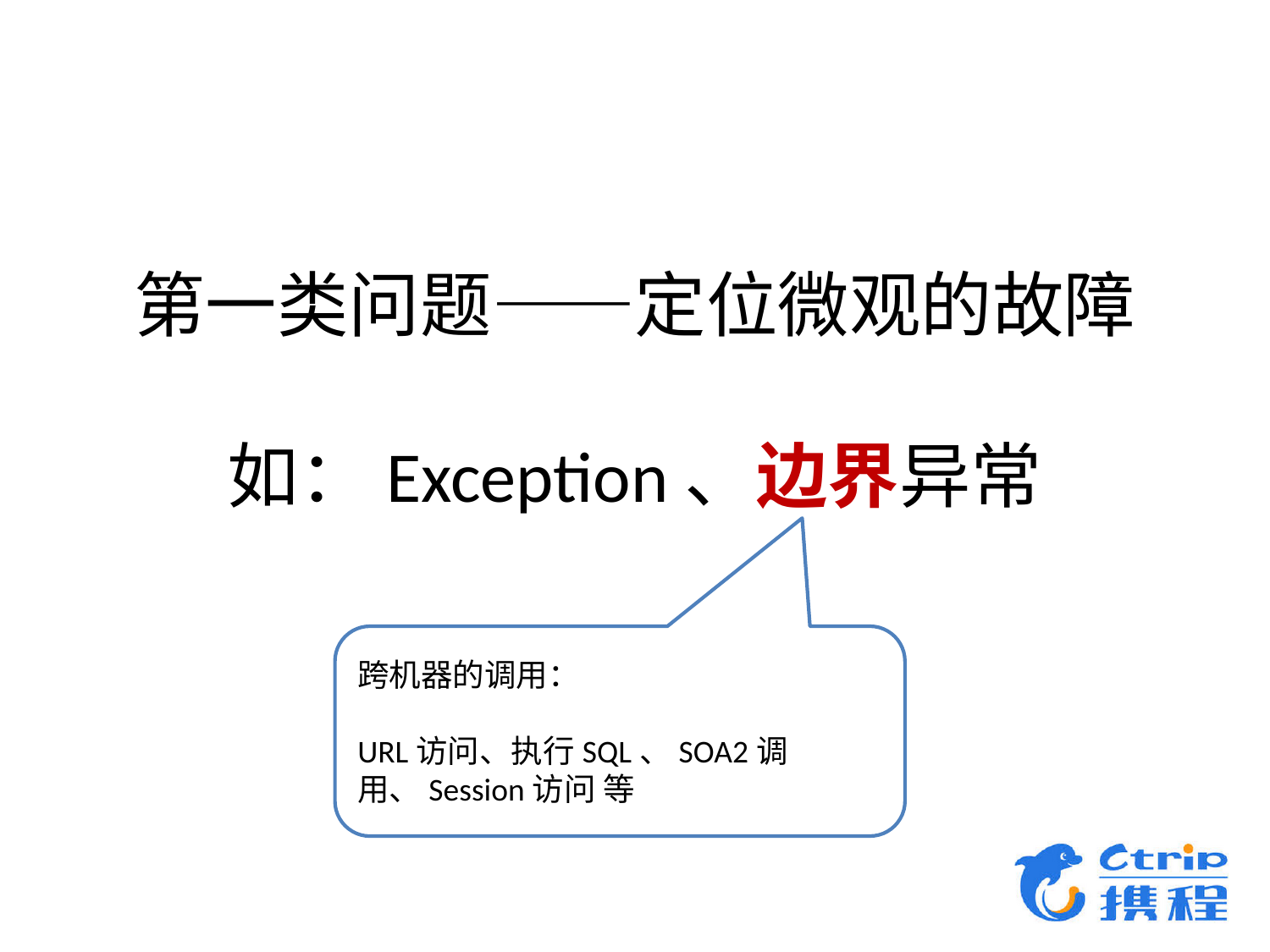

# 第一类问题——定位微观的故障 如：Exception、边界异常
跨机器的调用：

URL访问、执行SQL、SOA2调用、Session访问 等